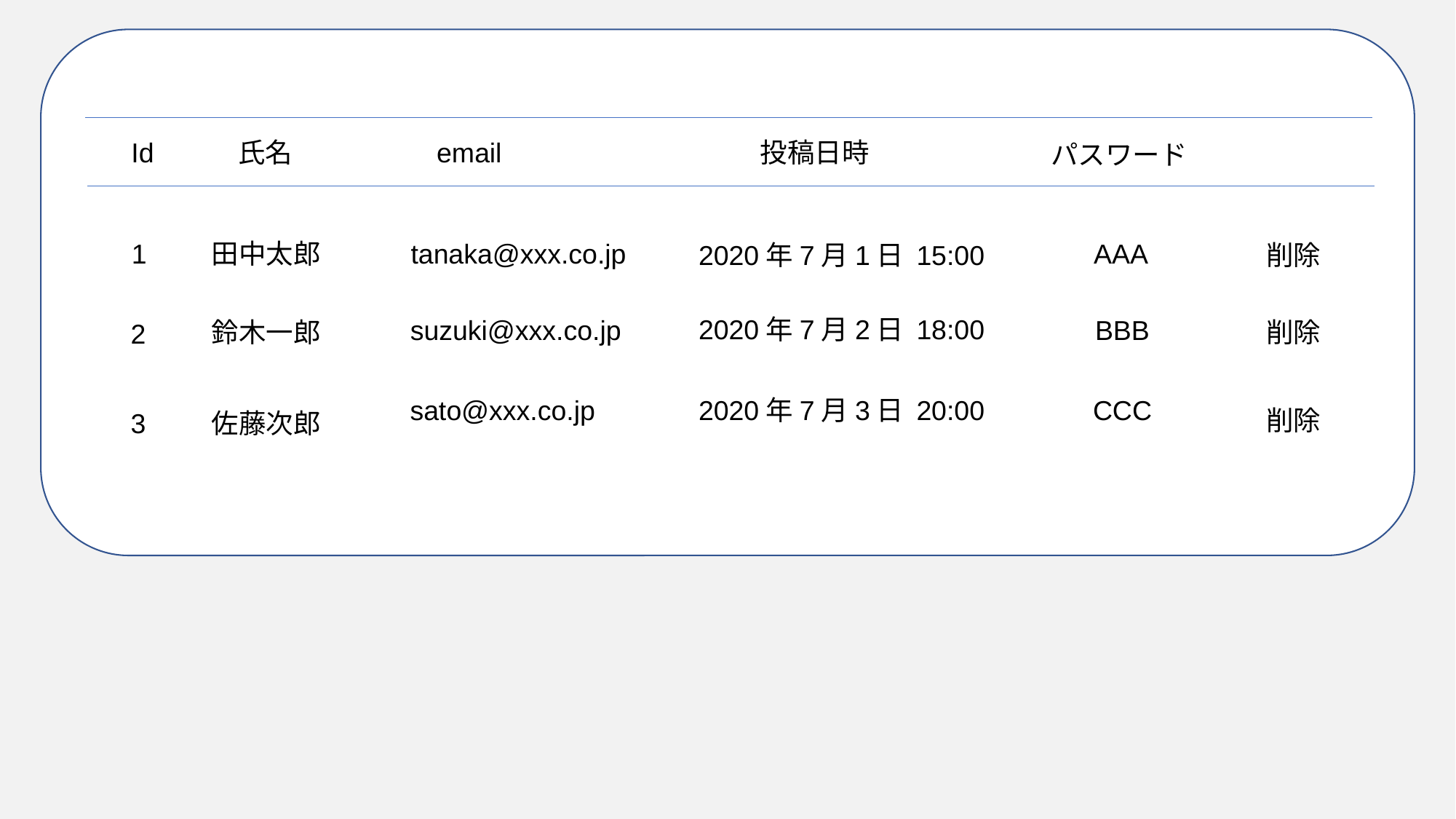

いい
Id   　　氏名  　　　       email  　　　　　　　　   投稿日時
パスワード
AAA
1
田中太郎
tanaka@xxx.co.jp
2020年7月1日 15:00
削除
2020年7月2日 18:00
suzuki@xxx.co.jp
BBB
鈴木一郎
削除
2
sato@xxx.co.jp
2020年7月3日 20:00
CCC
削除
3
佐藤次郎